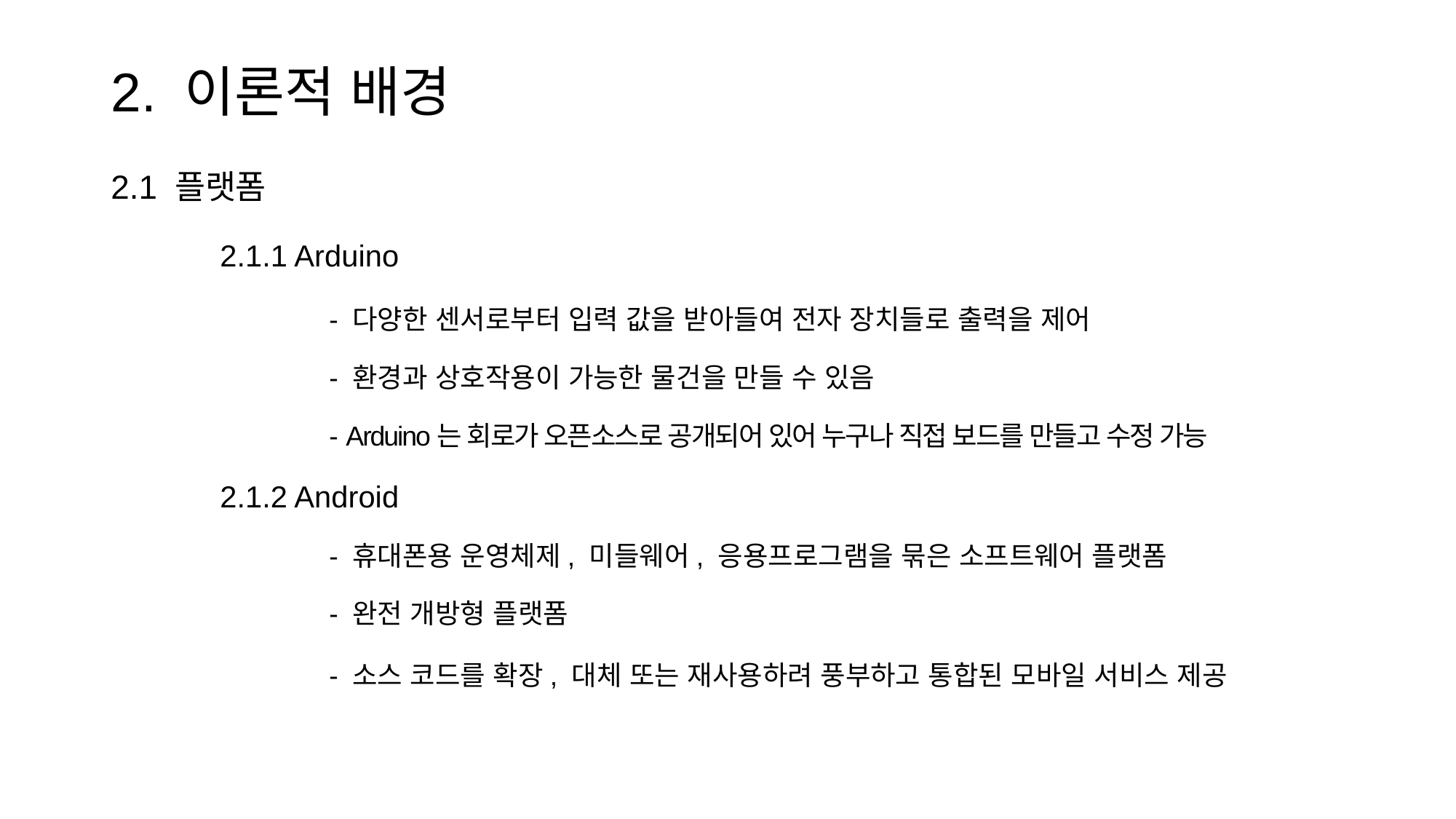

# 2. 이론적 배경
2.1 플랫폼
	2.1.1 Arduino
		- 다양한 센서로부터 입력 값을 받아들여 전자 장치들로 출력을 제어
		- 환경과 상호작용이 가능한 물건을 만들 수 있음
		- Arduino는 회로가 오픈소스로 공개되어 있어 누구나 직접 보드를 만들고 수정 가능
	2.1.2 Android
		- 휴대폰용 운영체제, 미들웨어, 응용프로그램을 묶은 소프트웨어 플랫폼
		- 완전 개방형 플랫폼
		- 소스 코드를 확장, 대체 또는 재사용하려 풍부하고 통합된 모바일 서비스 제공